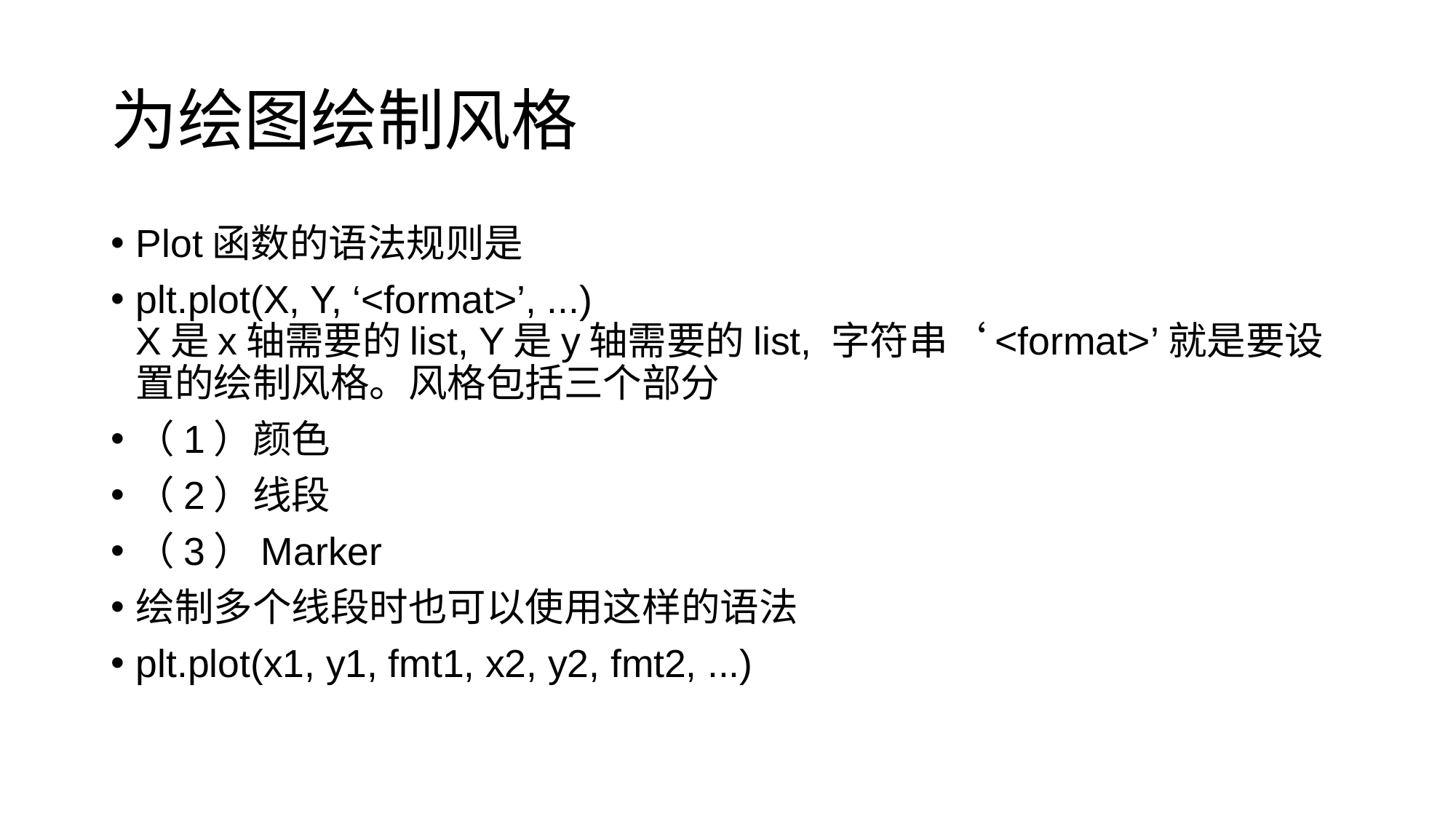

# 为绘图绘制风格
Plot函数的语法规则是
plt.plot(X, Y, ‘<format>’, ...)
X是x轴需要的list, Y是y轴需要的list, 字符串‘<format>’就是要设置的绘制风格。风格包括三个部分
（1）颜色
（2）线段
（3）Marker
绘制多个线段时也可以使用这样的语法
plt.plot(x1, y1, fmt1, x2, y2, fmt2, ...)